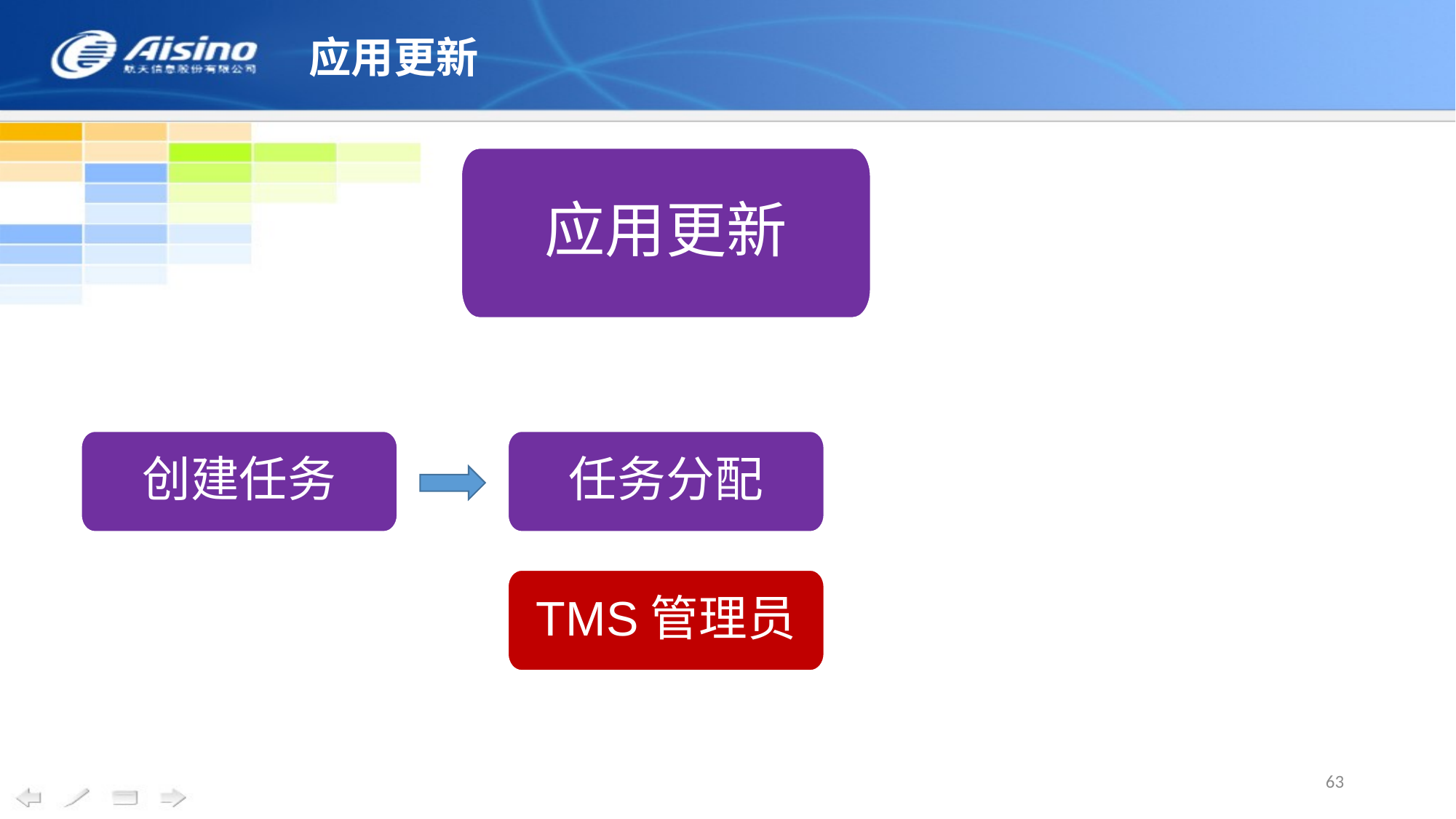

# 应用更新
应用更新
创建任务
任务分配

TMS管理员
63